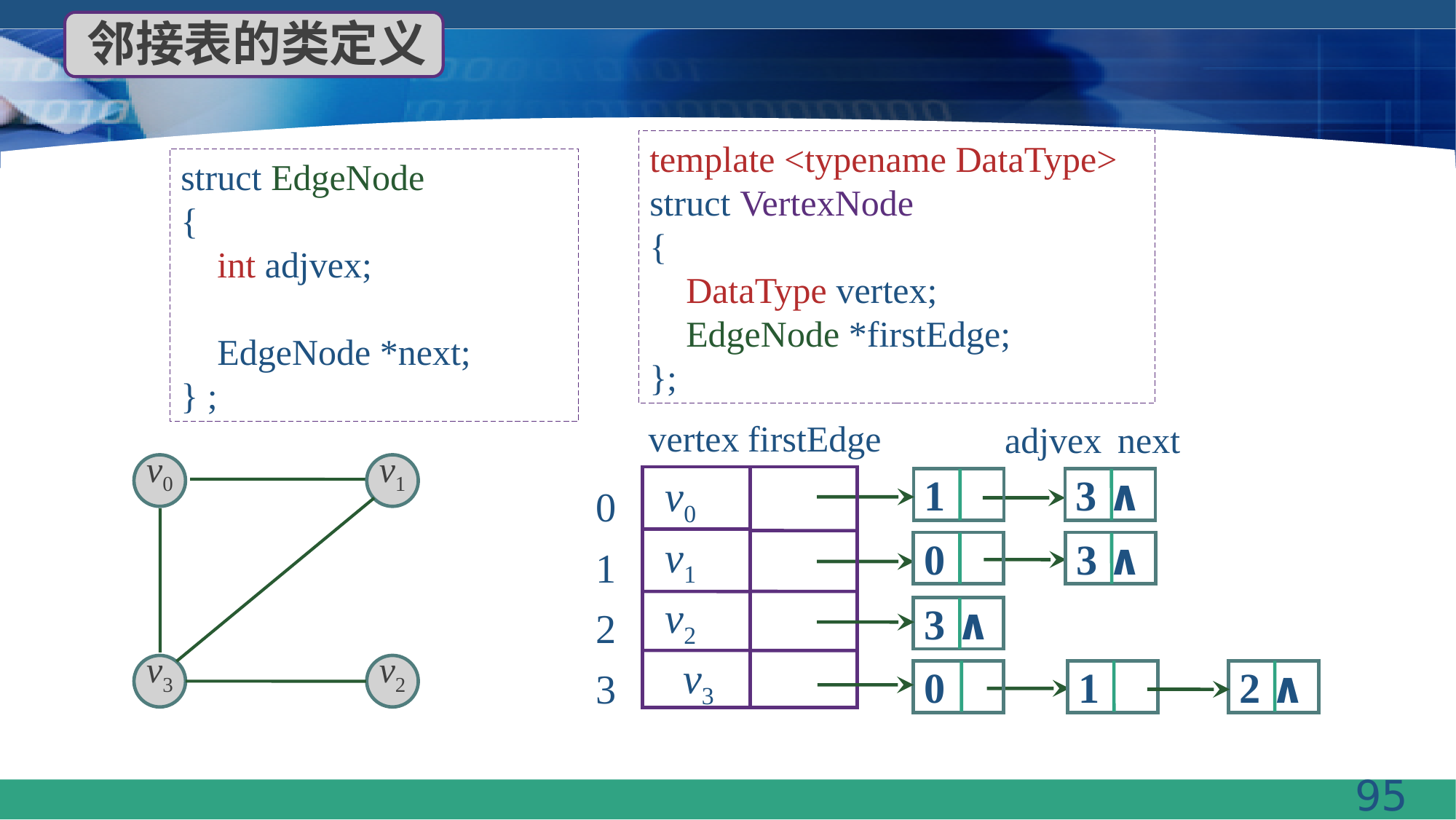

邻接表的类定义

template <typename DataType>
struct VertexNode
{
    DataType vertex;
    EdgeNode *firstEdge;
};
struct EdgeNode
{
    int adjvex;
    EdgeNode *next;
} ;
vertex
firstEdge
adjvex
next
v0
v1

v3
v2

 v0
 v1
 v2
 v3

0
1
2
3

1
3 ∧

0
3 ∧

3 ∧

0

1

2 ∧